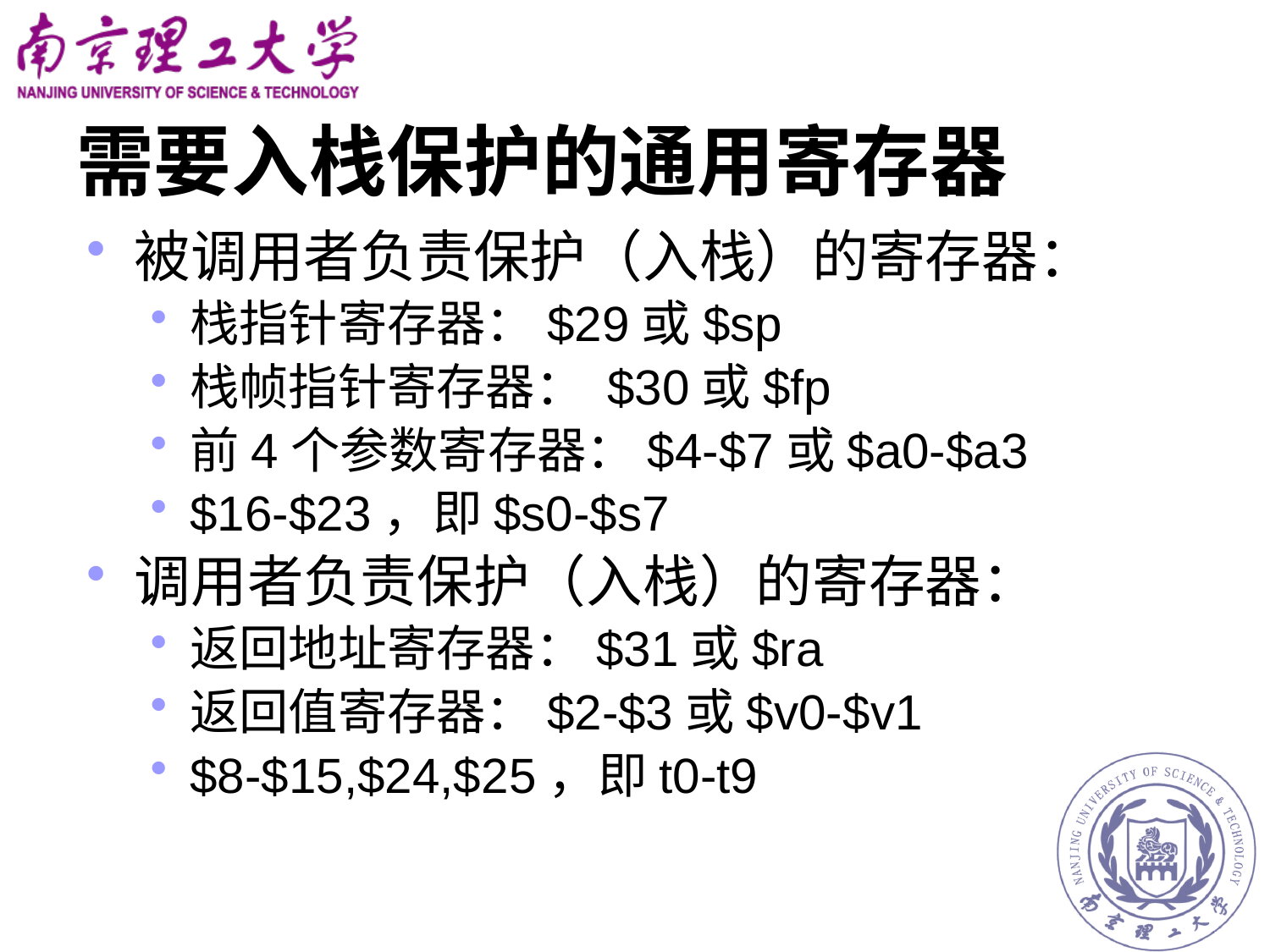

# 需要入栈保护的通用寄存器
被调用者负责保护（入栈）的寄存器：
栈指针寄存器：$29或$sp
栈帧指针寄存器： $30或$fp
前4个参数寄存器：$4-$7或$a0-$a3
$16-$23，即$s0-$s7
调用者负责保护（入栈）的寄存器：
返回地址寄存器：$31或$ra
返回值寄存器：$2-$3或$v0-$v1
$8-$15,$24,$25，即t0-t9